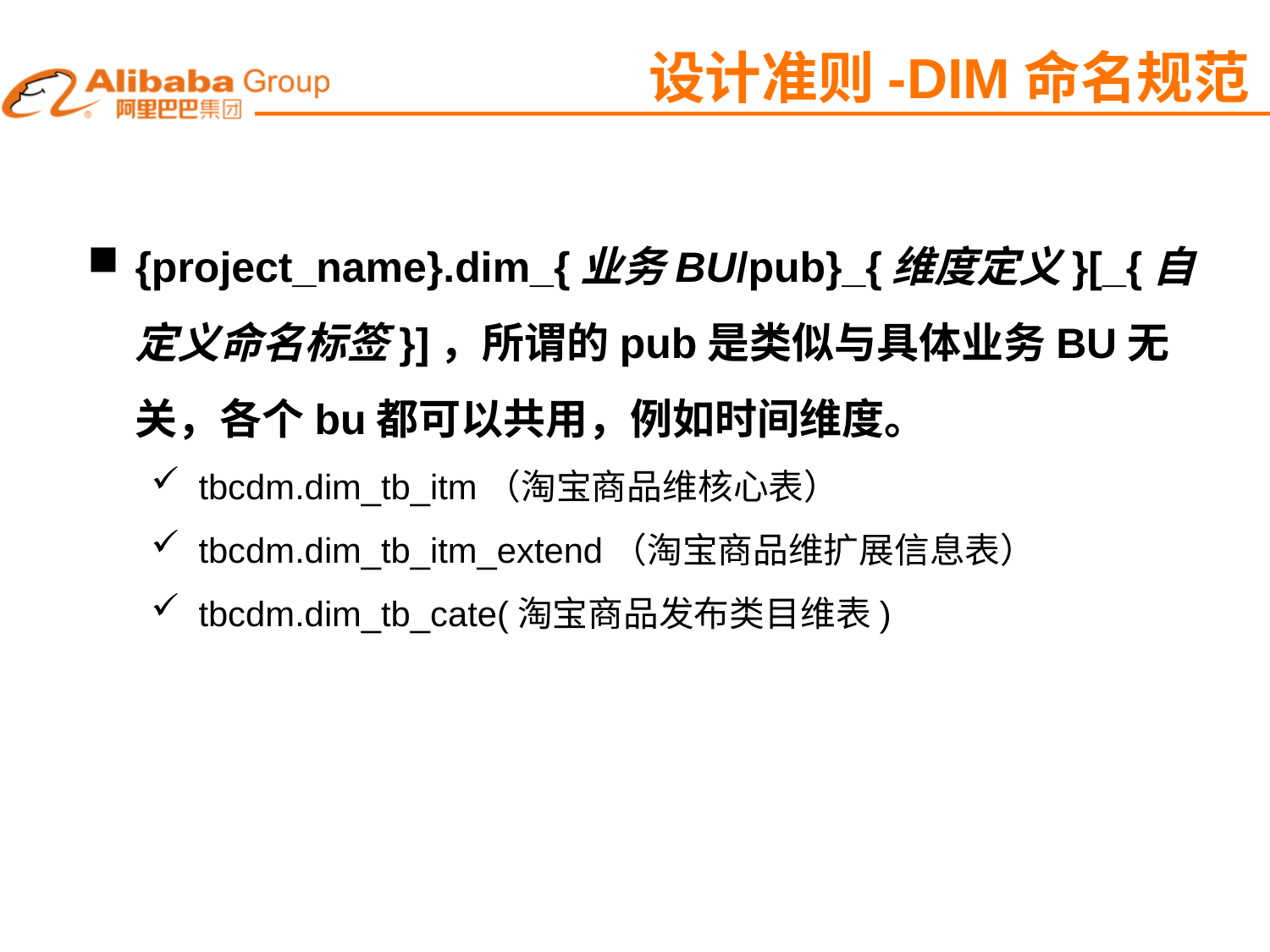

设计准则-DIM命名规范

{project_name}.dim_{业务BU/pub}_{维度定义}[_{自定义命名标签}]，所谓的pub是类似与具体业务BU无关，各个bu都可以共用，例如时间维度。
tbcdm.dim_tb_itm（淘宝商品维核心表）
tbcdm.dim_tb_itm_extend（淘宝商品维扩展信息表）
tbcdm.dim_tb_cate(淘宝商品发布类目维表)